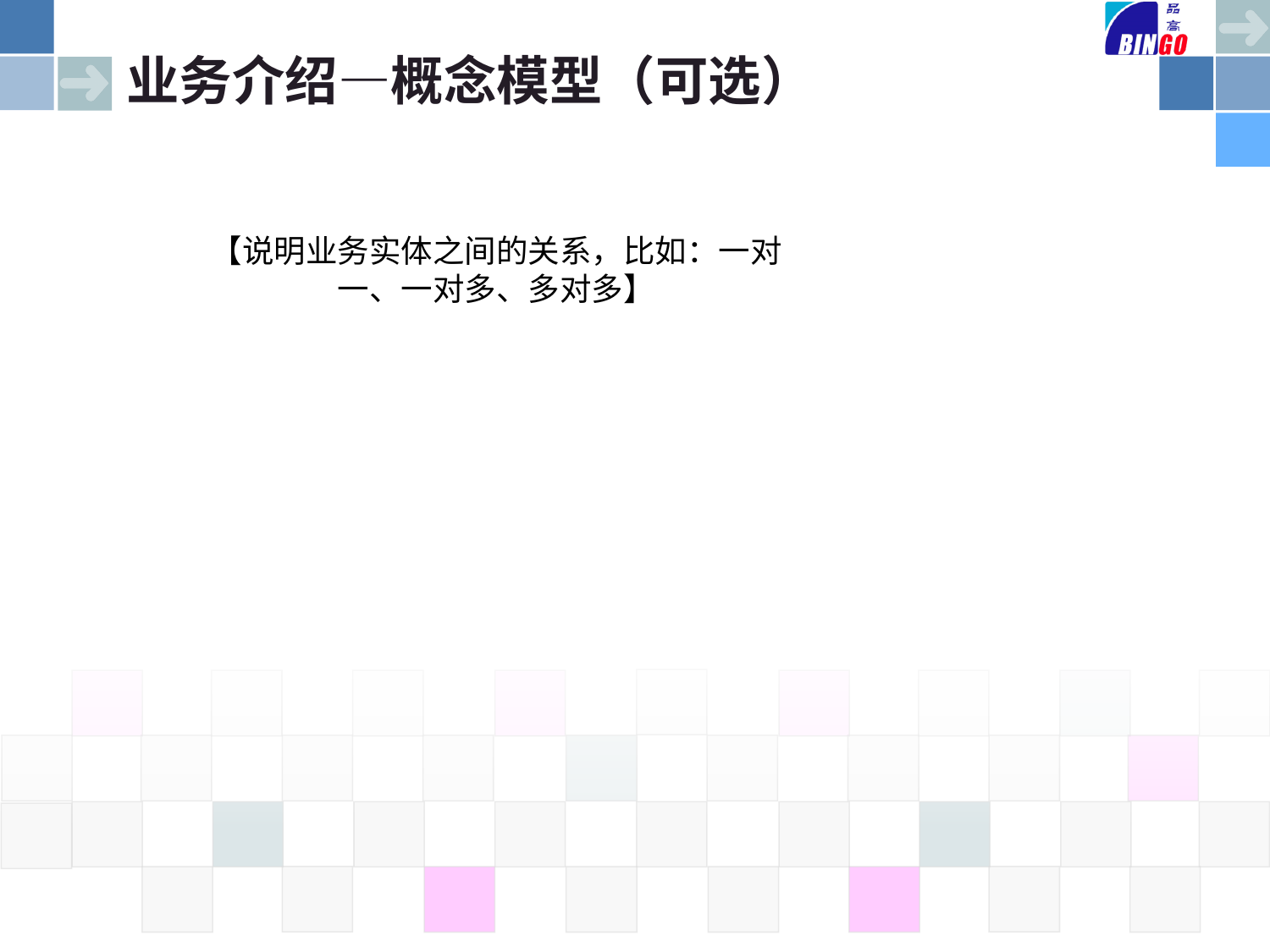

# 业务介绍—概念模型（可选）
【说明业务实体之间的关系，比如：一对一、一对多、多对多】